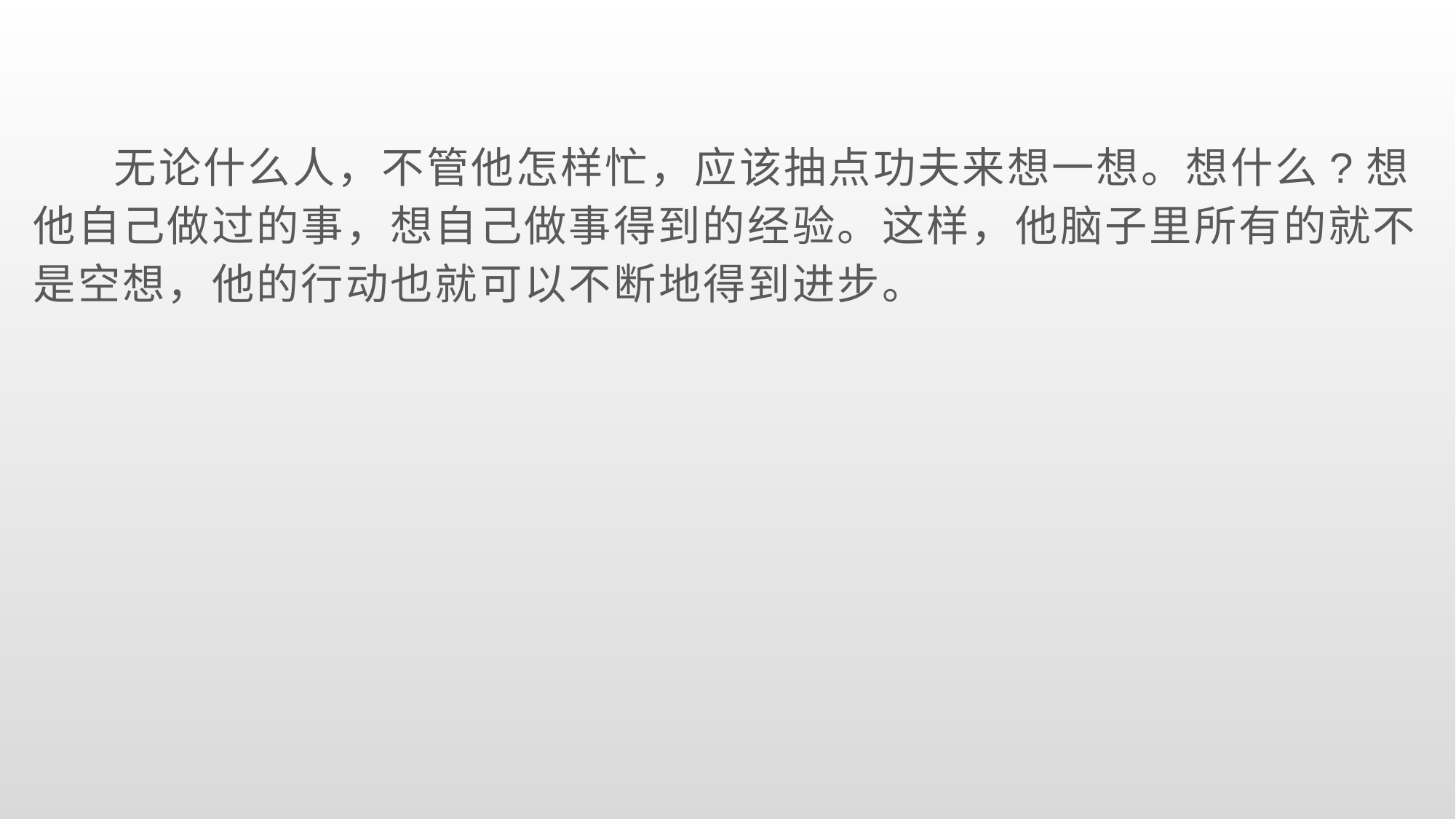

无论什么人，不管他怎样忙，应该抽点功夫来想一想。想什么?想他自己做过的事，想自己做事得到的经验。这样，他脑子里所有的就不是空想，他的行动也就可以不断地得到进步。